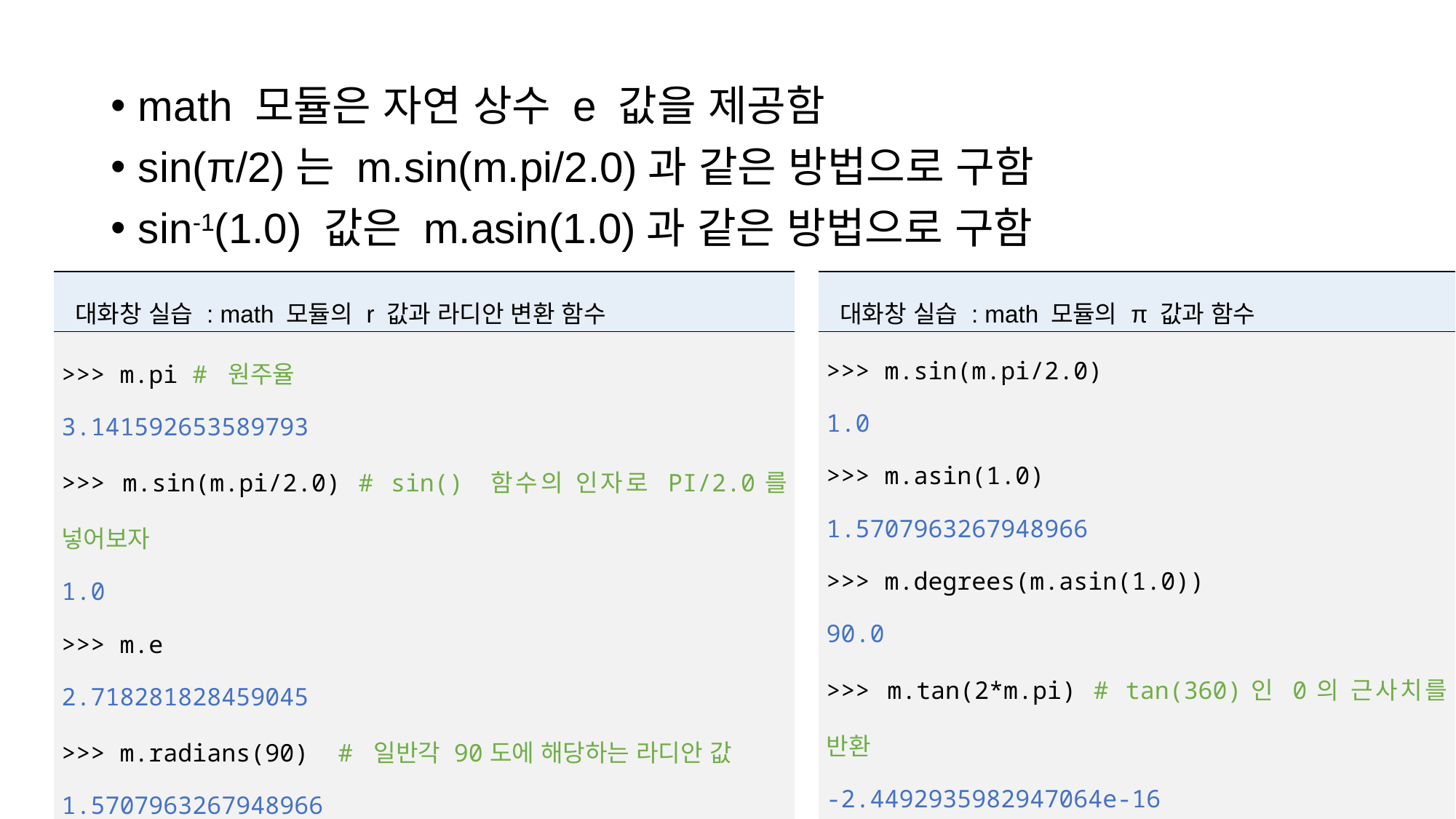

math 모듈은 자연 상수 e 값을 제공함
sin(π/2)는 m.sin(m.pi/2.0)과 같은 방법으로 구함
sin-1(1.0) 값은 m.asin(1.0)과 같은 방법으로 구함

| 대화창 실습 : math 모듈의 r 값과 라디안 변환 함수 |
| --- |
| >>> m.pi # 원주율 3.141592653589793 >>> m.sin(m.pi/2.0) # sin() 함수의 인자로 PI/2.0를 넣어보자 1.0 >>> m.e 2.718281828459045 >>> m.radians(90) # 일반각 90도에 해당하는 라디안 값 1.5707963267948966 |
| 대화창 실습 : math 모듈의 π 값과 함수 |
| --- |
| >>> m.sin(m.pi/2.0) 1.0 >>> m.asin(1.0) 1.5707963267948966 >>> m.degrees(m.asin(1.0)) 90.0 >>> m.tan(2\*m.pi) # tan(360)인 0의 근사치를 반환 -2.4492935982947064e-16 >>> m.tan(0.0) 0.0 |